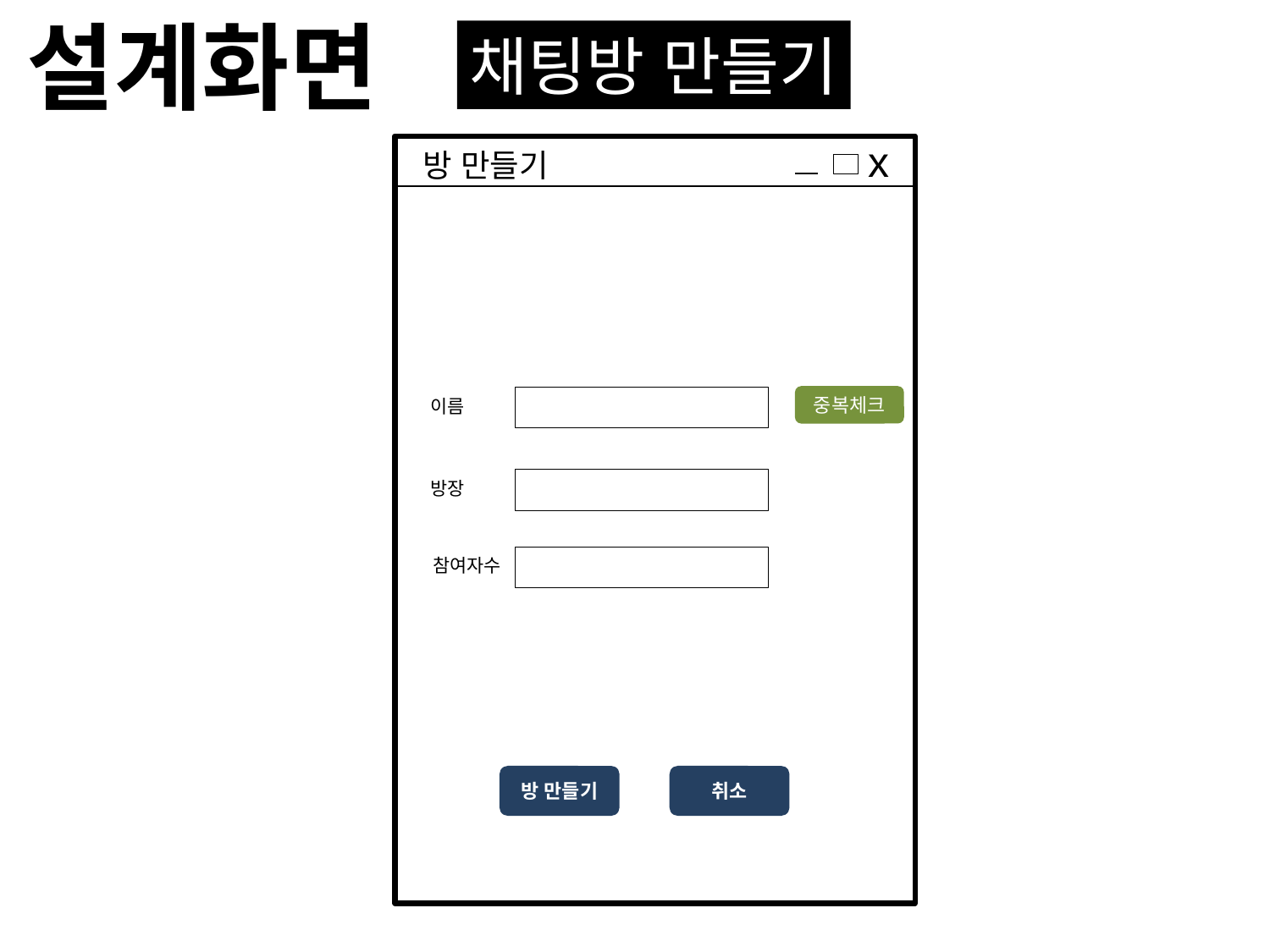

설계화면
채팅방 만들기

방 만들기
x

중복체크

이름

방장

참여자수
방 만들기
취소